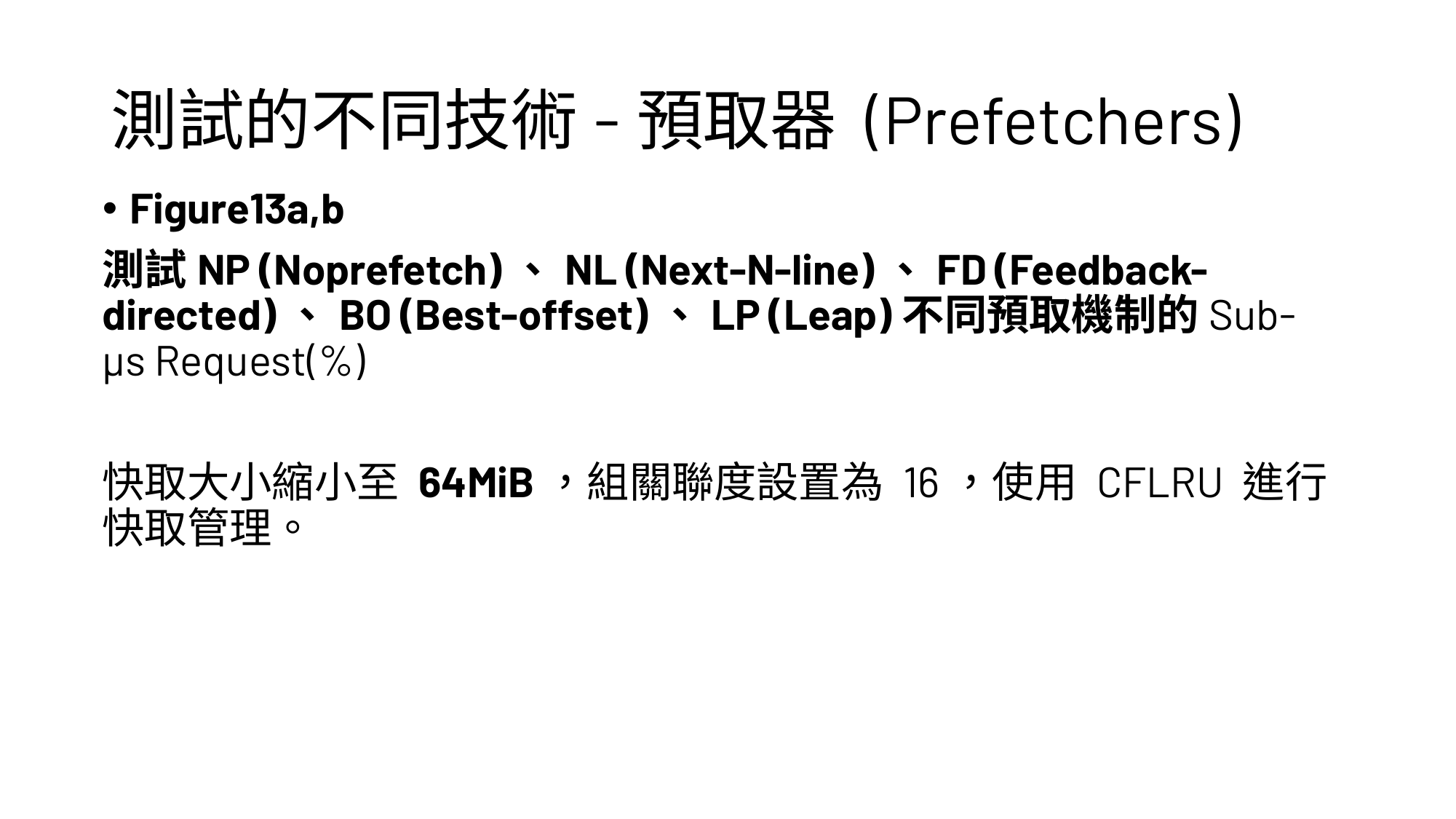

# 測試的不同技術-預取器 (Prefetchers)
Figure13a,b
測試NP (Noprefetch)、NL (Next-N-line)、FD (Feedback-directed)、BO (Best-offset)、LP (Leap)不同預取機制的Sub-µs Request(%)

快取大小縮小至 64MiB，組關聯度設置為 16，使用 CFLRU 進行快取管理。